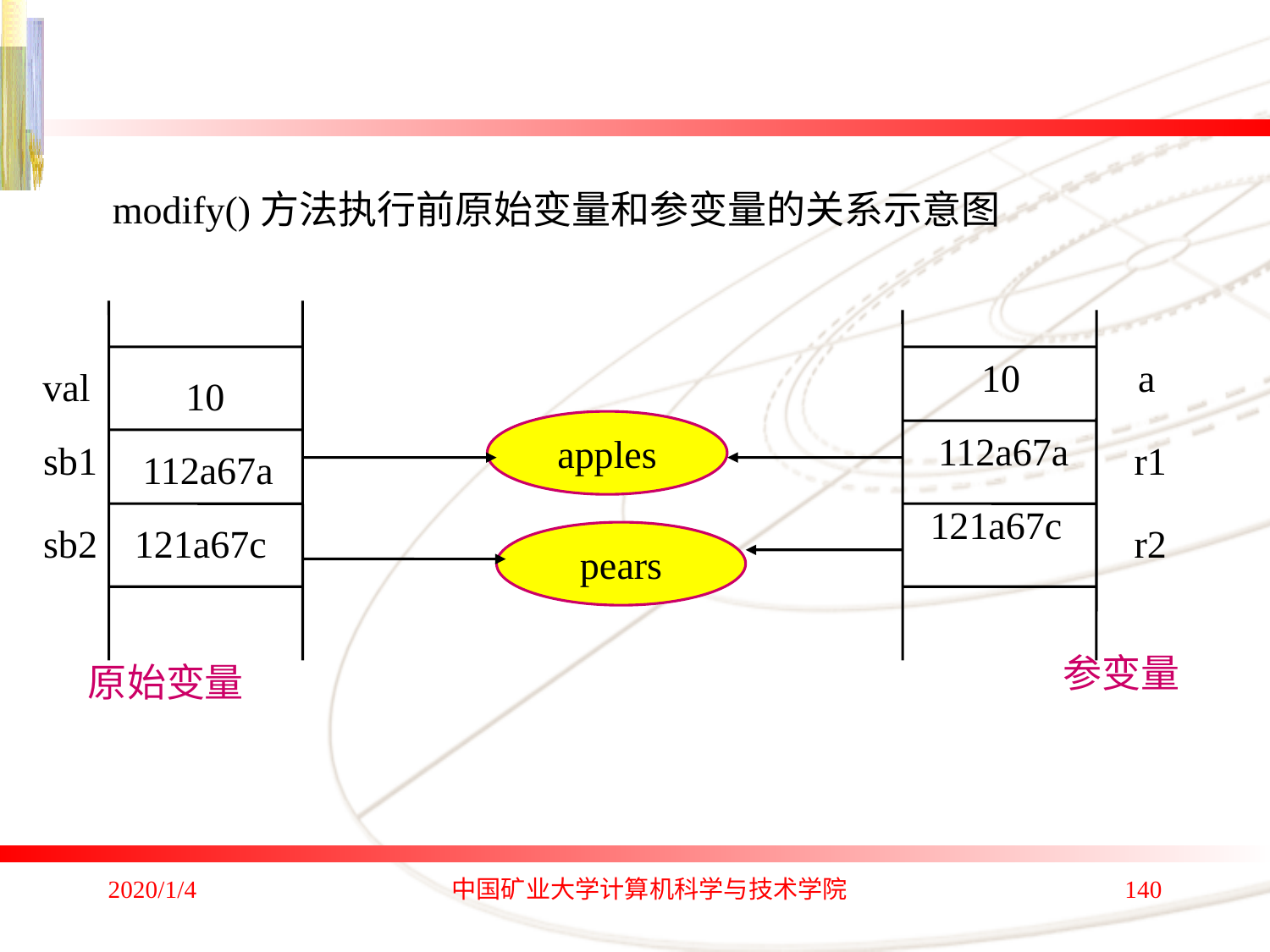

modify()方法执行前原始变量和参变量的关系示意图

val
10
sb1

112a67a

sb2
121a67c

原始变量

10
a

112a67a
r1
121a67c

r2

参变量
apples

pears

2020/1/4
中国矿业大学计算机科学与技术学院
140